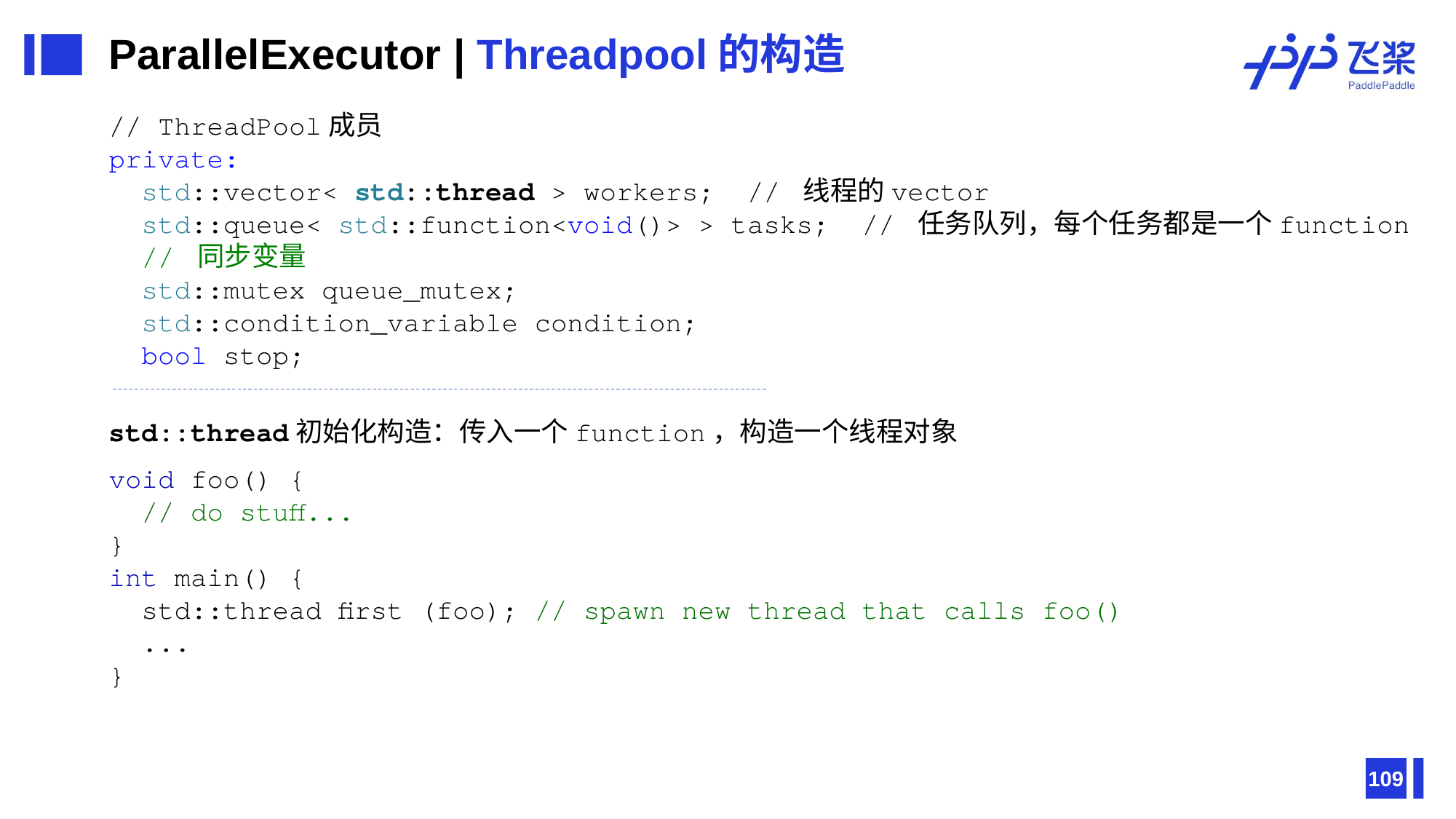

ParallelExecutor | Threadpool的构造
// ThreadPool成员
private:
  std::vector< std::thread > workers;  // 线程的vector
  std::queue< std::function<void()> > tasks;  // 任务队列，每个任务都是一个function
  // 同步变量
  std::mutex queue_mutex;
  std::condition_variable condition;
  bool stop;

std::thread初始化构造：传入一个function，构造一个线程对象
void foo() {
  // do stuff...
}
int main() {
  std::thread first (foo); // spawn new thread that calls foo()
  ...
}
109